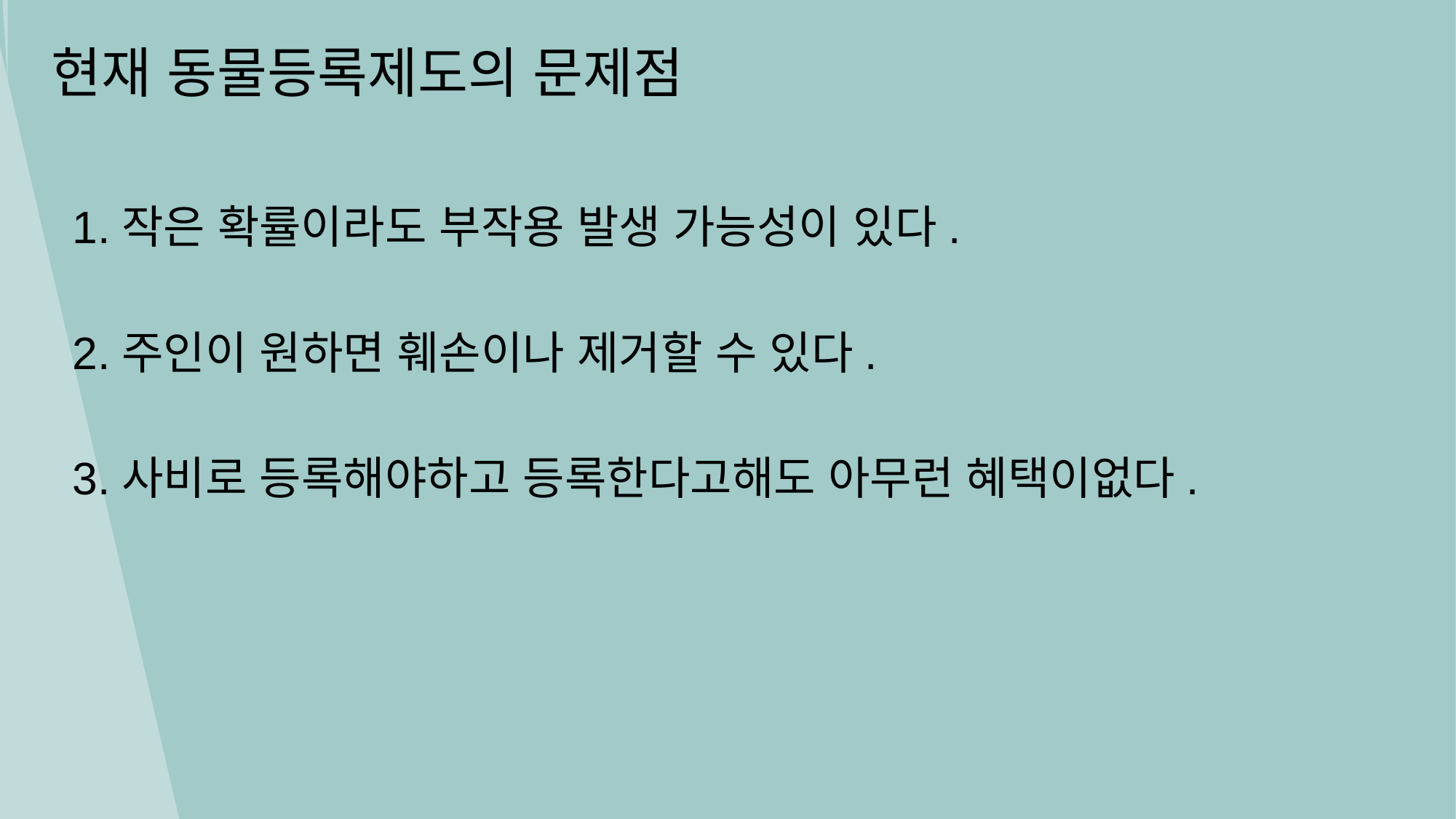

# 현재 동물등록제도의 문제점
1.작은 확률이라도 부작용 발생 가능성이 있다.

2.주인이 원하면 훼손이나 제거할 수 있다.

3.사비로 등록해야하고 등록한다고해도 아무런 혜택이없다.